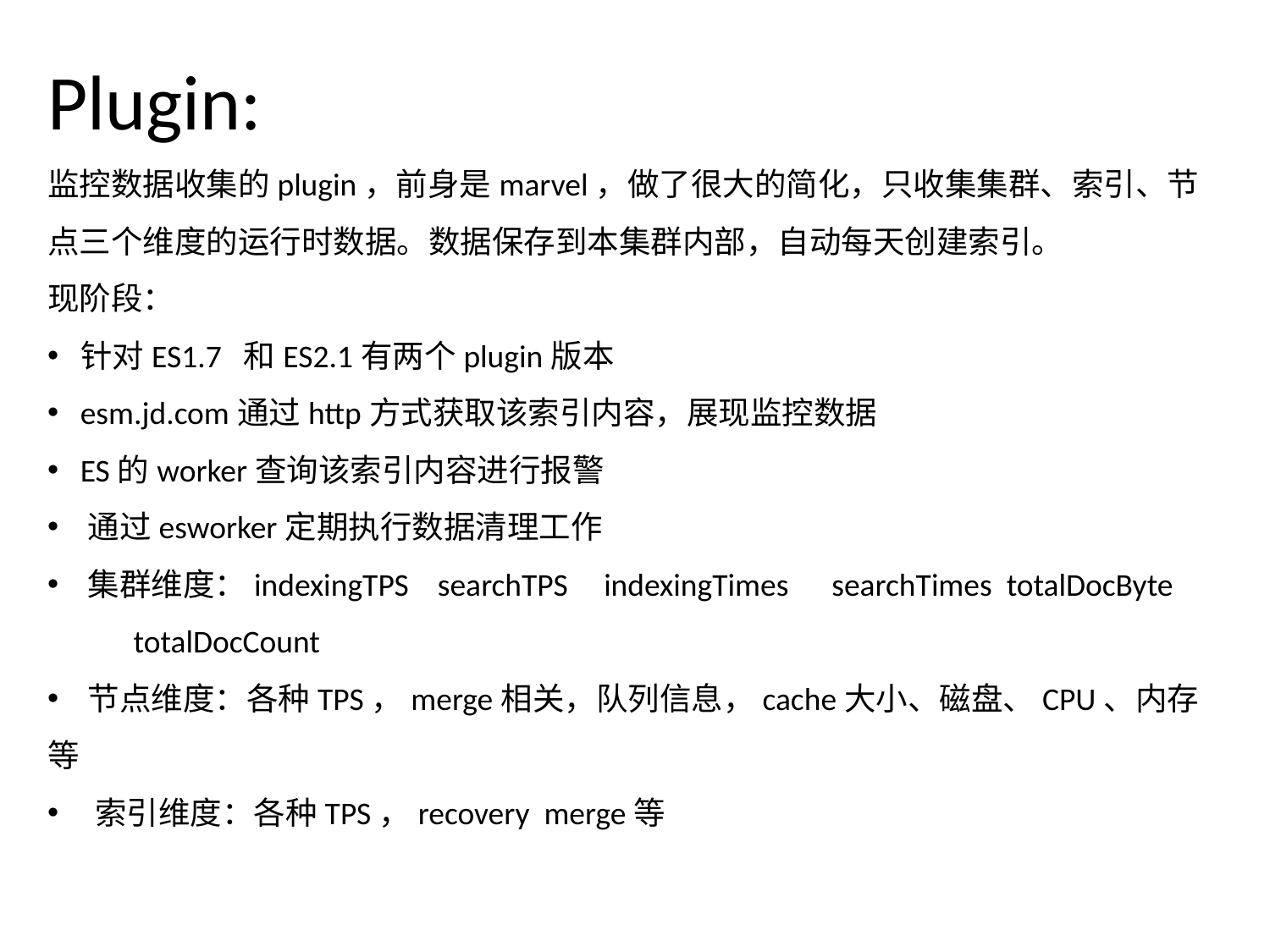

Plugin:
监控数据收集的plugin，前身是marvel，做了很大的简化，只收集集群、索引、节点三个维度的运行时数据。数据保存到本集群内部，自动每天创建索引。
现阶段：
  针对ES1.7  和ES2.1有两个plugin版本
   esm.jd.com通过http方式获取该索引内容，展现监控数据
   ES的worker查询该索引内容进行报警
   通过esworker定期执行数据清理工作
   集群维度：indexingTPS    searchTPS     indexingTimes      searchTimes  totalDocByte                totalDocCount
   节点维度：各种TPS，merge相关，队列信息，cache大小、磁盘、CPU、内存等
    索引维度：各种TPS，recovery  merge等